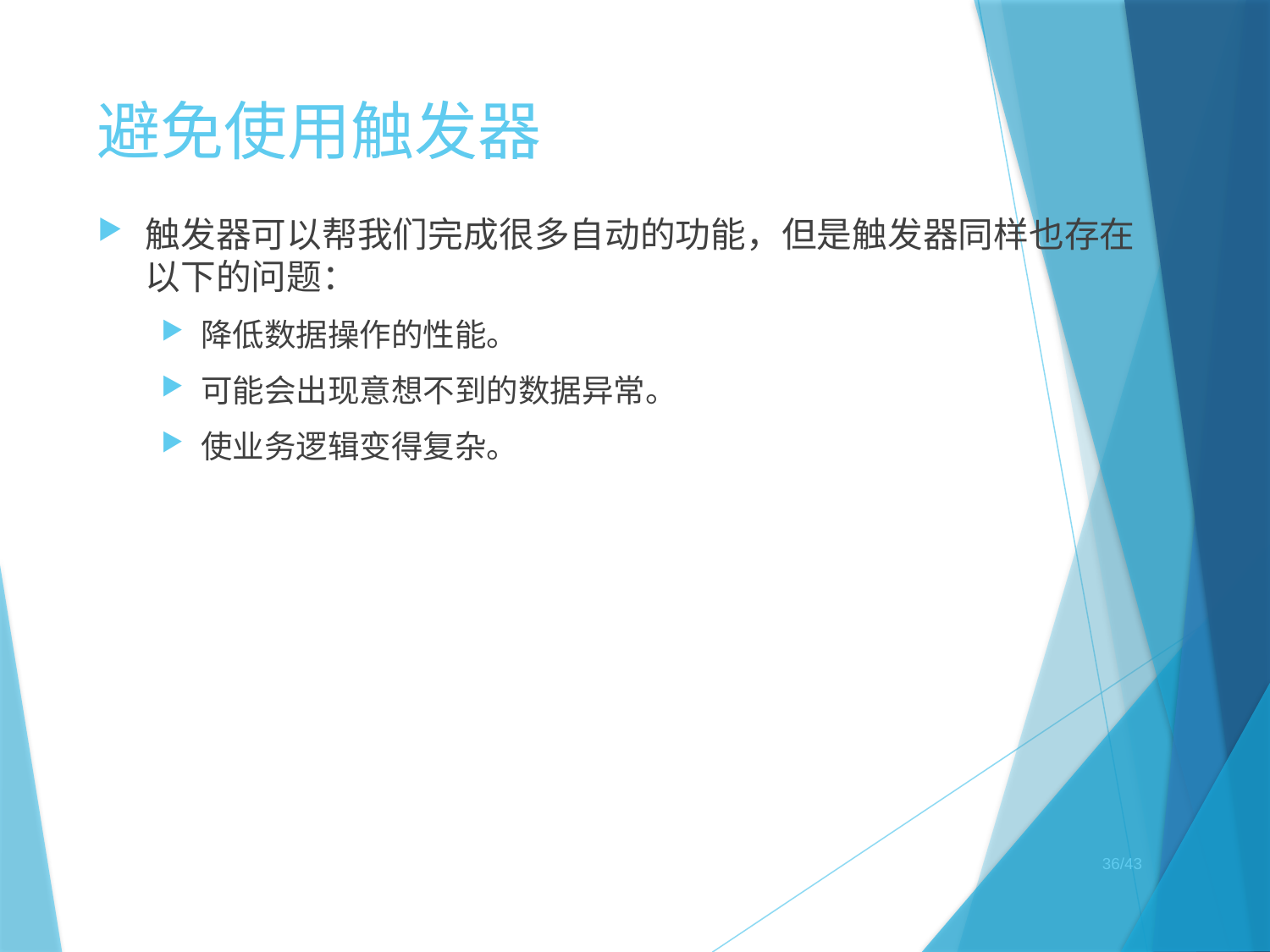

# 避免使用触发器
触发器可以帮我们完成很多自动的功能，但是触发器同样也存在以下的问题：
降低数据操作的性能。
可能会出现意想不到的数据异常。
使业务逻辑变得复杂。

36/43